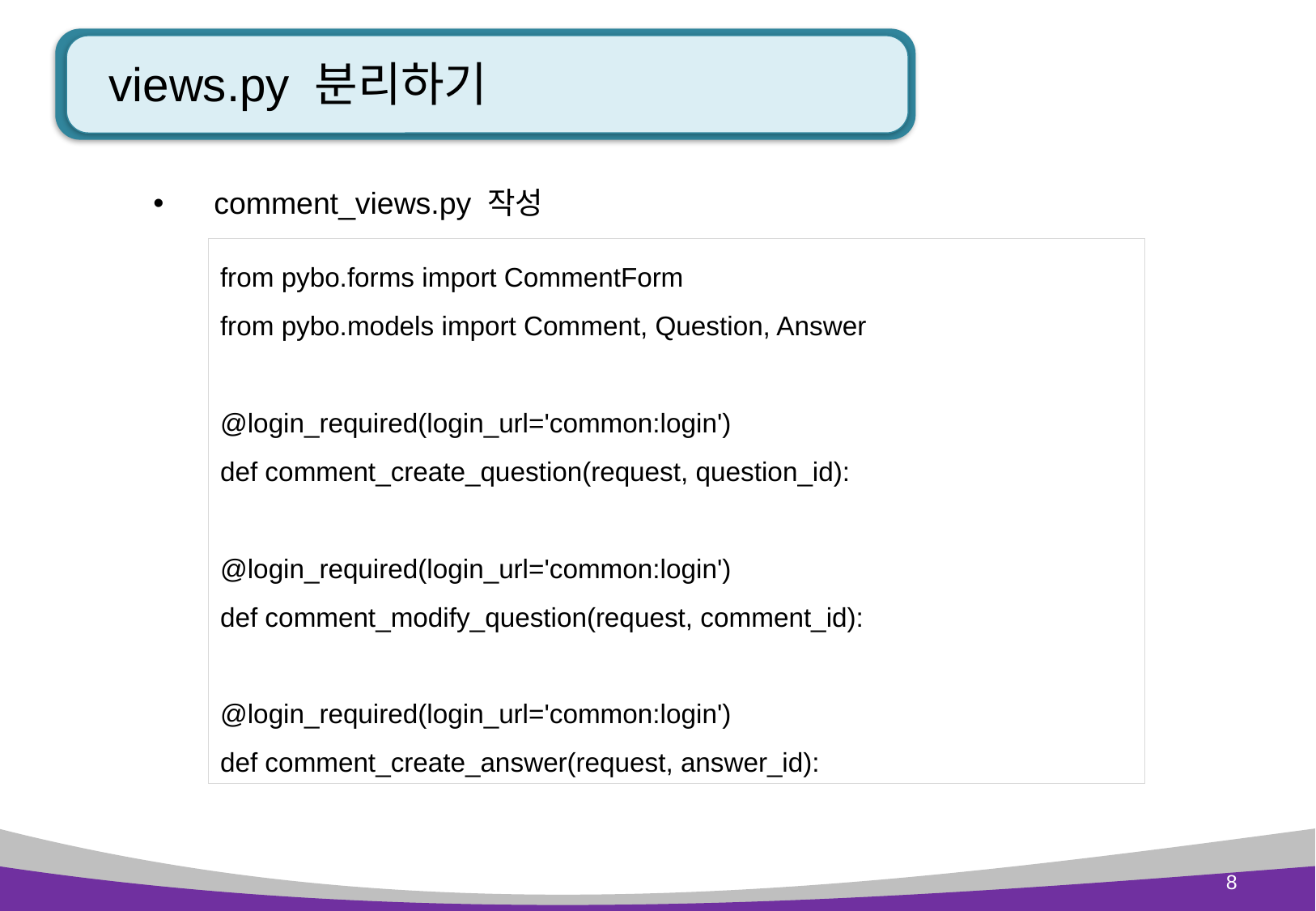

# views.py 분리하기
comment_views.py 작성
from pybo.forms import CommentForm
from pybo.models import Comment, Question, Answer

@login_required(login_url='common:login')
def comment_create_question(request, question_id):

@login_required(login_url='common:login')
def comment_modify_question(request, comment_id):

@login_required(login_url='common:login')
def comment_create_answer(request, answer_id):
8